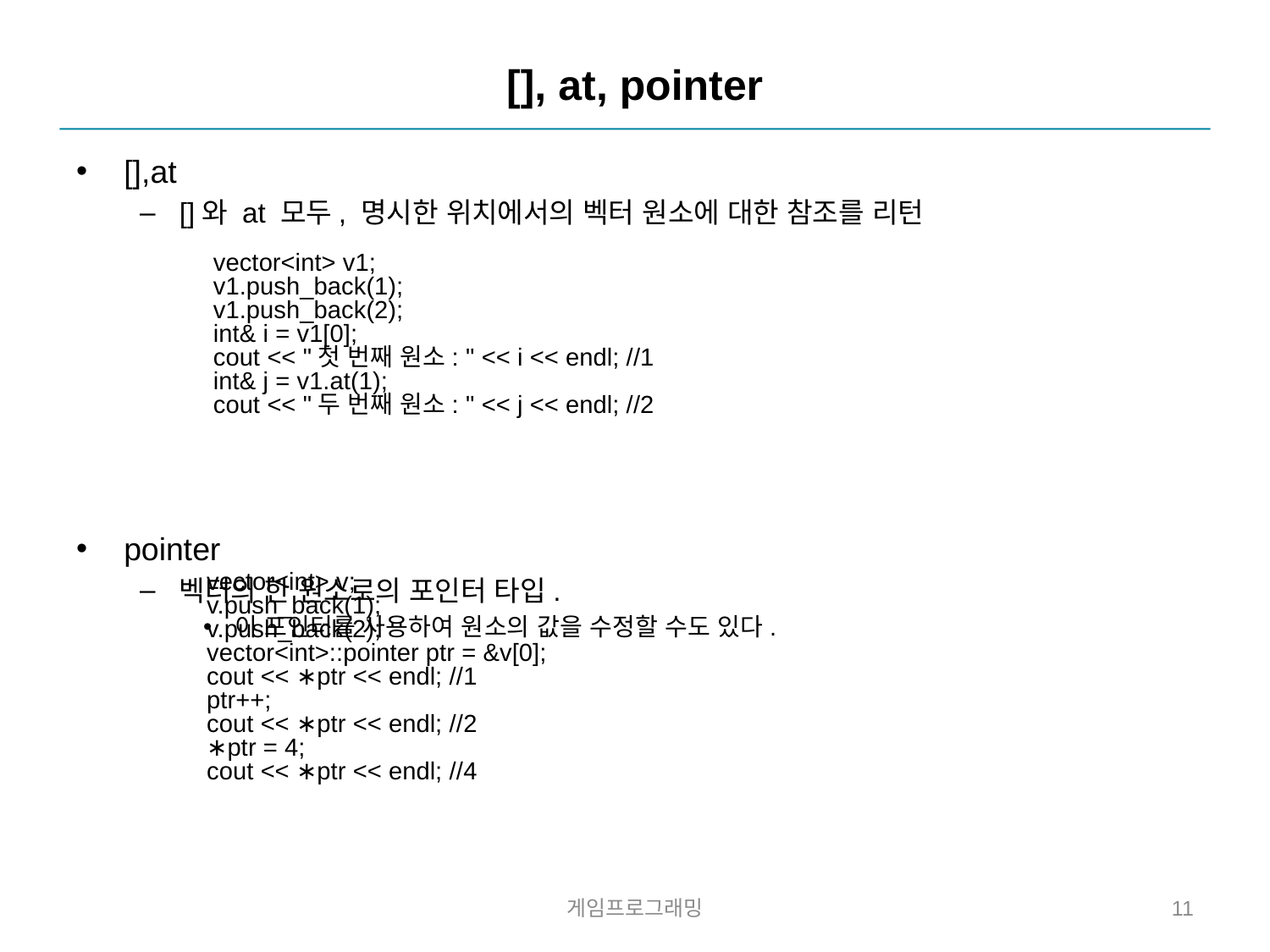

# [], at, pointer
[],at
[]와 at 모두, 명시한 위치에서의 벡터 원소에 대한 참조를 리턴

pointer
벡터의 한 원소로의 포인터 타입.
이 포인터를 사용하여 원소의 값을 수정할 수도 있다.

vector<int> v1;
v1.push_back(1);
v1.push_back(2);
int& i = v1[0];
cout << "첫 번째 원소: " << i << endl; //1
int& j = v1.at(1);
cout << "두 번째 원소: " << j << endl; //2
vector<int> v;
v.push_back(1);
v.push_back(2);
vector<int>::pointer ptr = &v[0];
cout << ∗ptr << endl; //1
ptr++;
cout << ∗ptr << endl; //2
∗ptr = 4;
cout << ∗ptr << endl; //4
게임프로그래밍
11